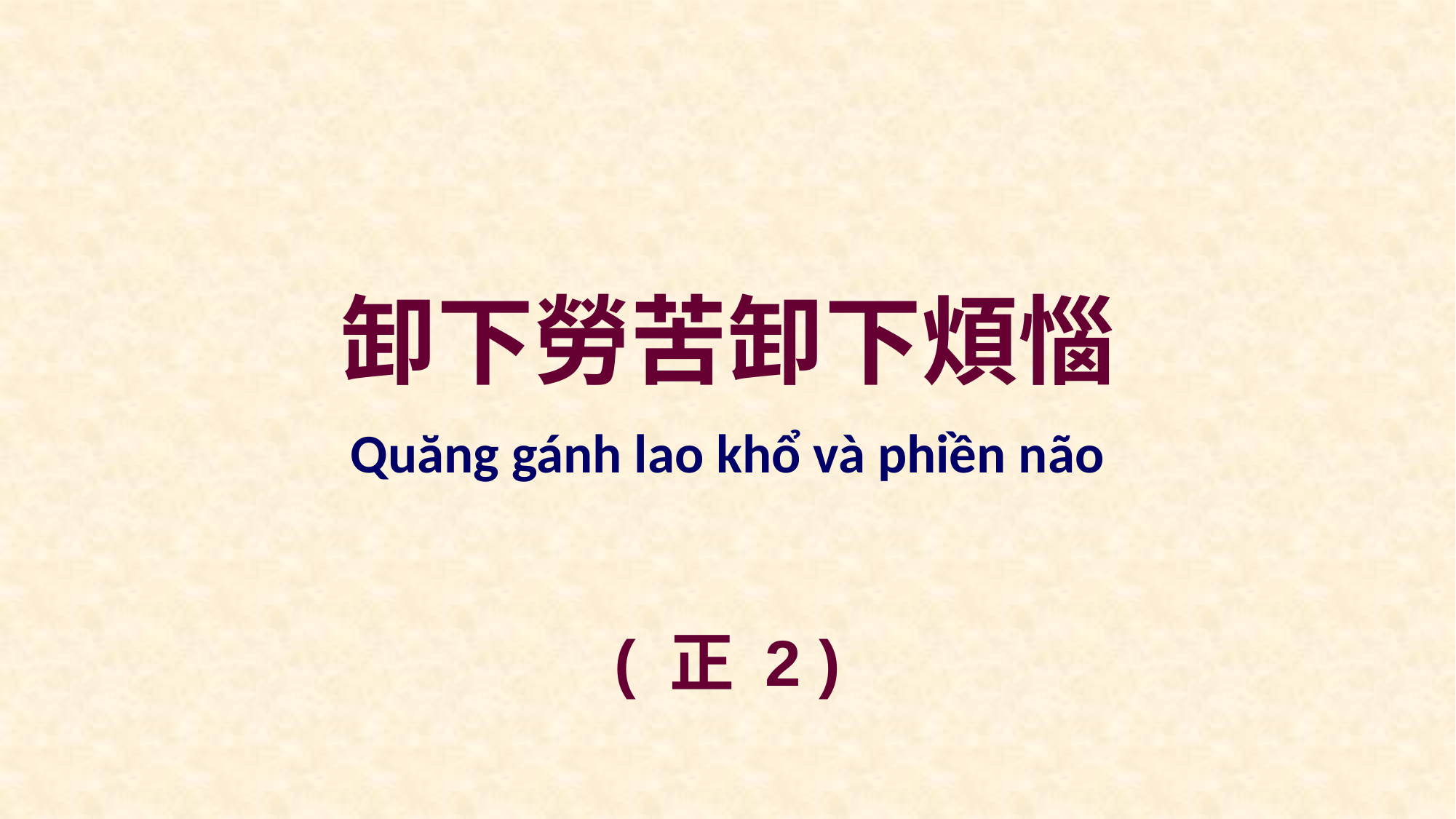

卸下勞苦卸下煩惱
Quăng gánh lao khổ và phiền não
( 正 2 )